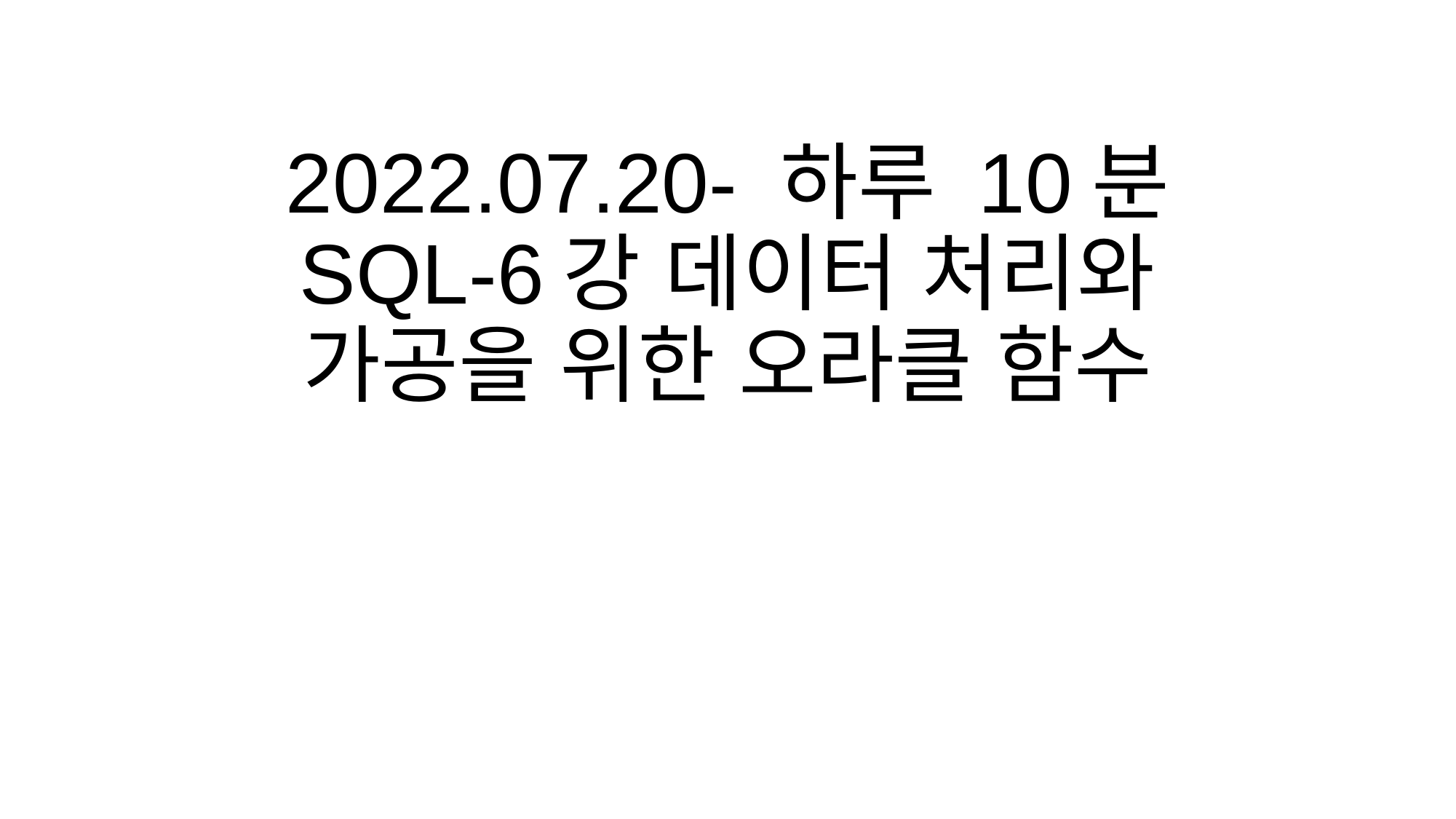

# 2022.07.20- 하루 10분 SQL-6강 데이터 처리와 가공을 위한 오라클 함수